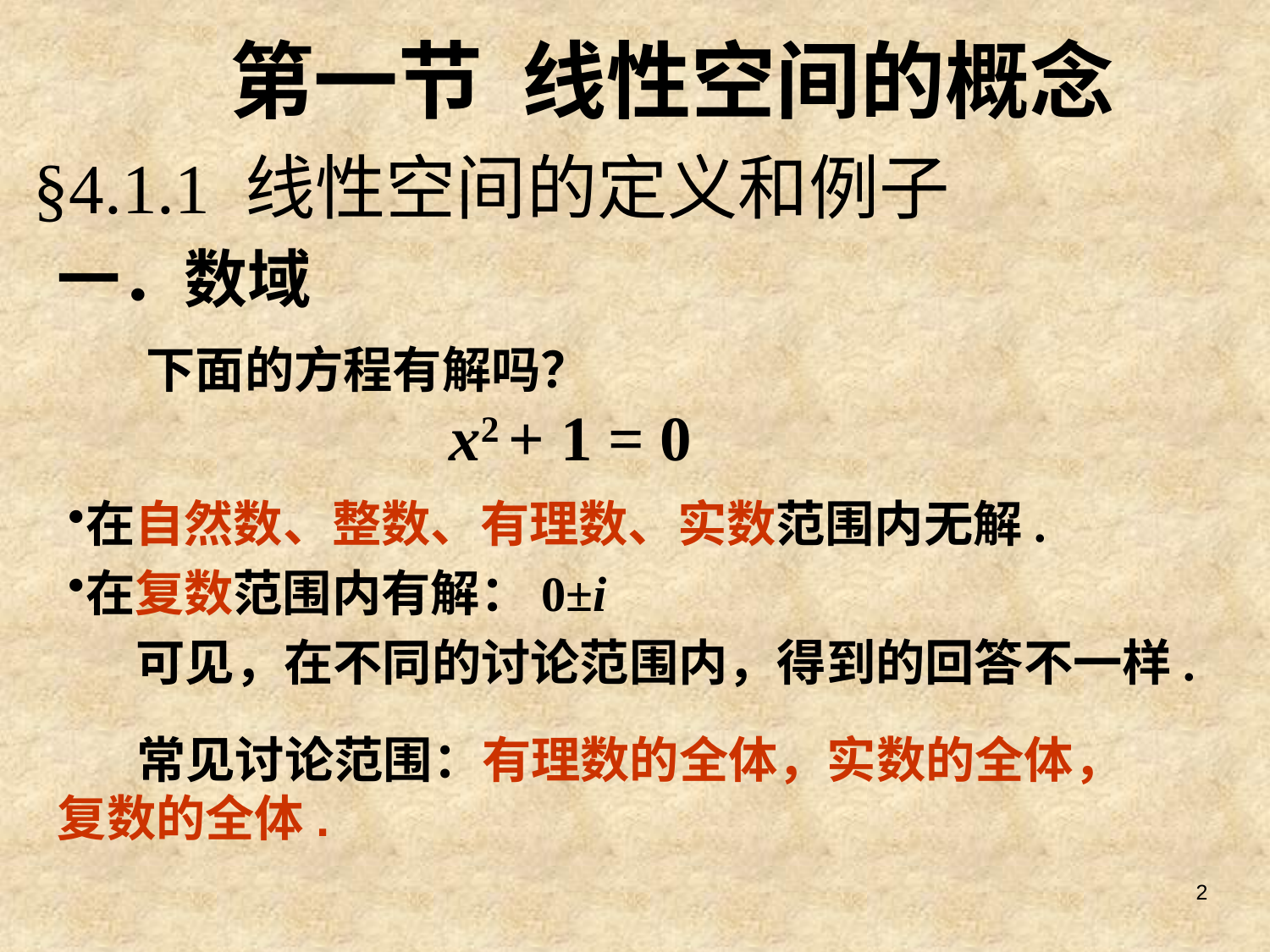

第一节  线性空间的概念
# §4.1.1 线性空间的定义和例子
一．数域
下面的方程有解吗？
                      x2 + 1 = 0
在自然数、整数、有理数、实数范围内无解.
在复数范围内有解：0±i
     可见，在不同的讨论范围内，得到的回答不一样.
      常见讨论范围：有理数的全体，实数的全体，
复数的全体.